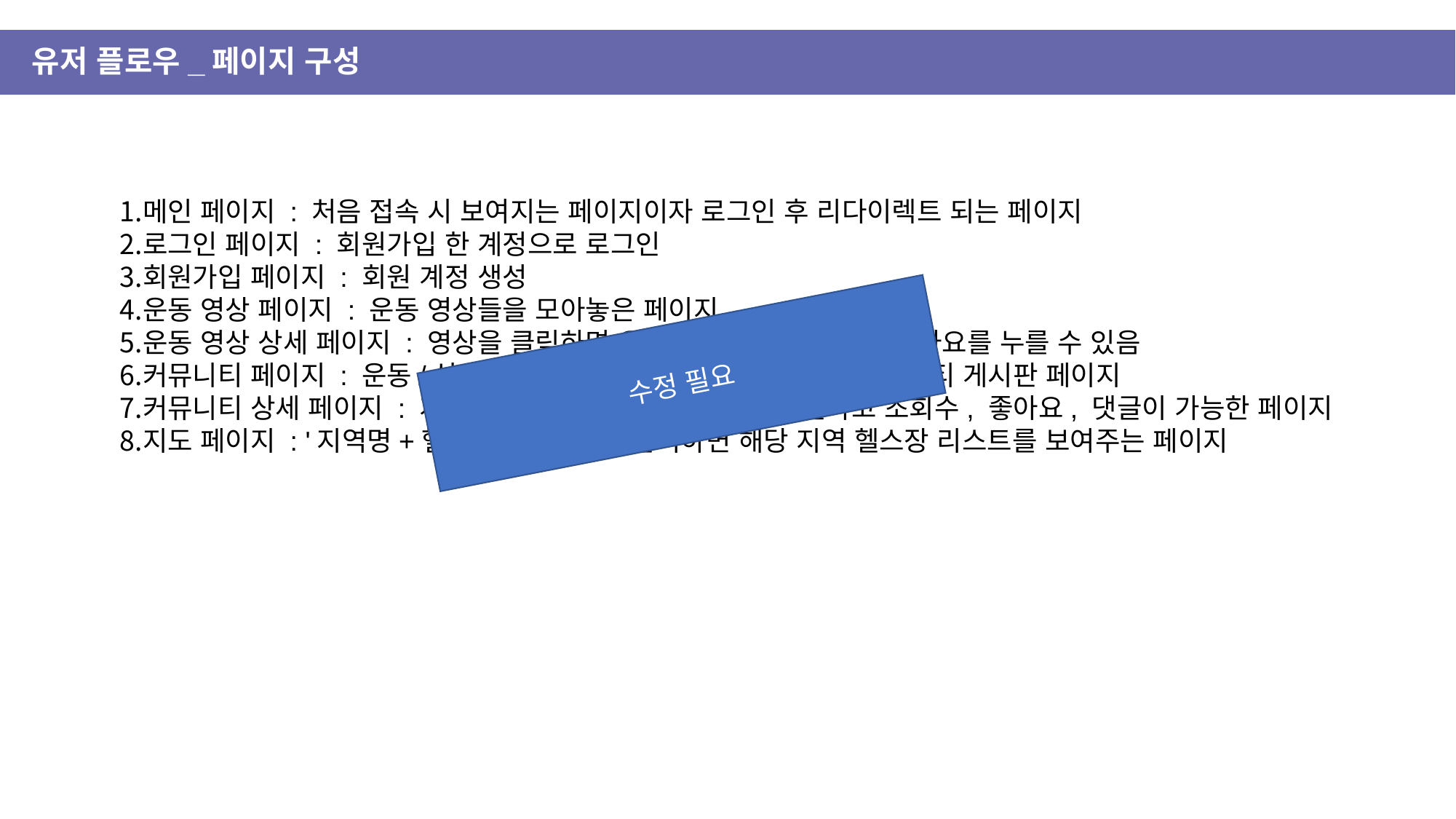

유저 플로우_페이지 구성
메인 페이지 : 처음 접속 시 보여지는 페이지이자 로그인 후 리다이렉트 되는 페이지
로그인 페이지 : 회원가입 한 계정으로 로그인
회원가입 페이지 : 회원 계정 생성
운동 영상 페이지 : 운동 영상들을 모아놓은 페이지
운동 영상 상세 페이지 : 영상을 클릭하면 유튜브 영상을 보여주고 좋아요를 누를 수 있음
커뮤니티 페이지 : 운동/식단 관련 기록과 꿀팁 글을 공유하는 커뮤니티 게시판 페이지
커뮤니티 상세 페이지 : 게시글을 클릭하면 상세 내용을 확인하고 조회수, 좋아요, 댓글이 가능한 페이지
지도 페이지 : '지역명+헬스장' 키워드를 입력하면 해당 지역 헬스장 리스트를 보여주는 페이지
수정 필요